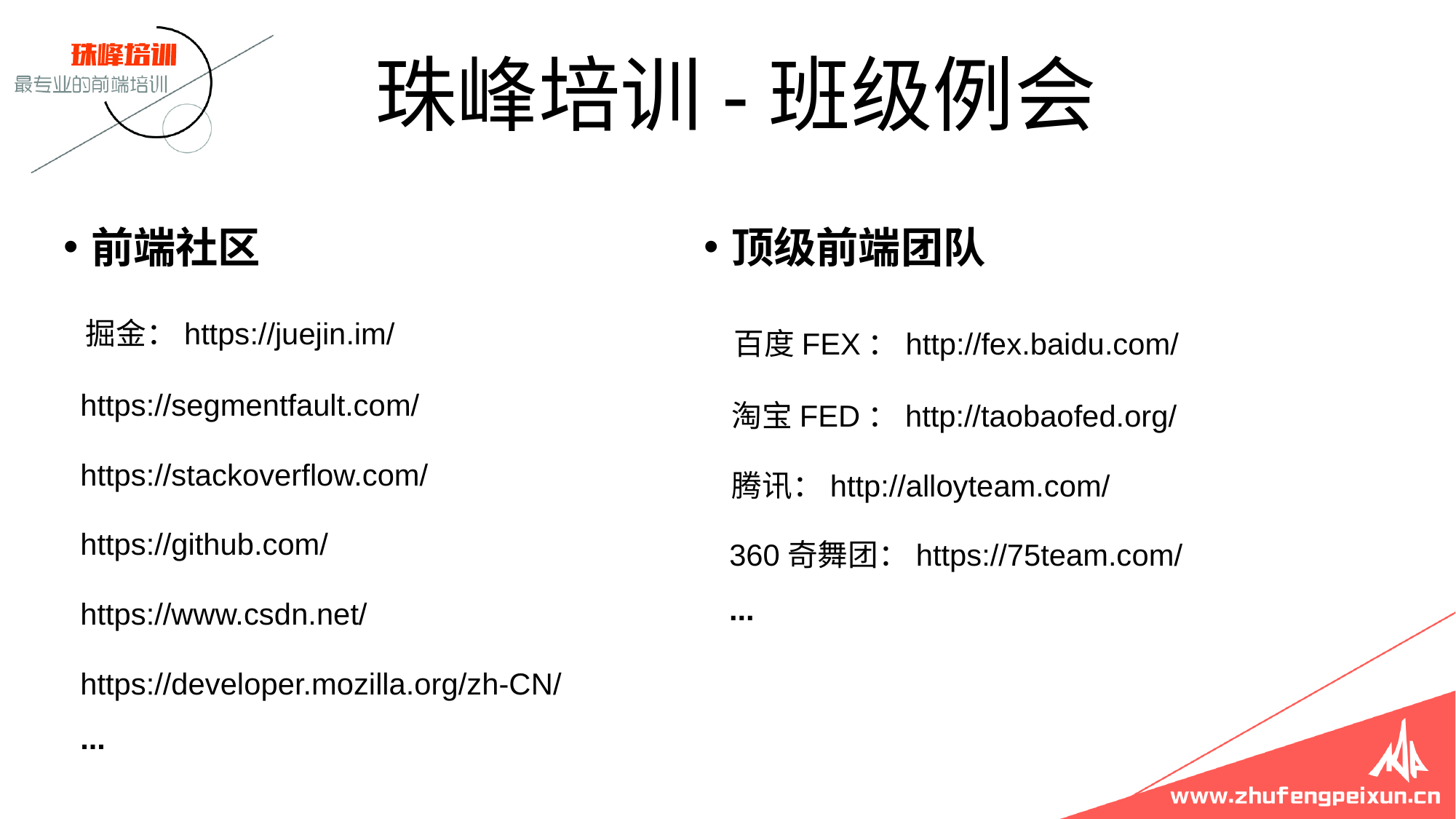

# 珠峰培训-班级例会
前端社区
  掘金：https://juejin.im/
  https://segmentfault.com/
  https://stackoverflow.com/
  https://github.com/
  https://www.csdn.net/
  https://developer.mozilla.org/zh-CN/
  ...

顶级前端团队
  百度FEX：http://fex.baidu.com/
   淘宝FED：http://taobaofed.org/
   腾讯：http://alloyteam.com/
   360奇舞团：https://75team.com/
   ...